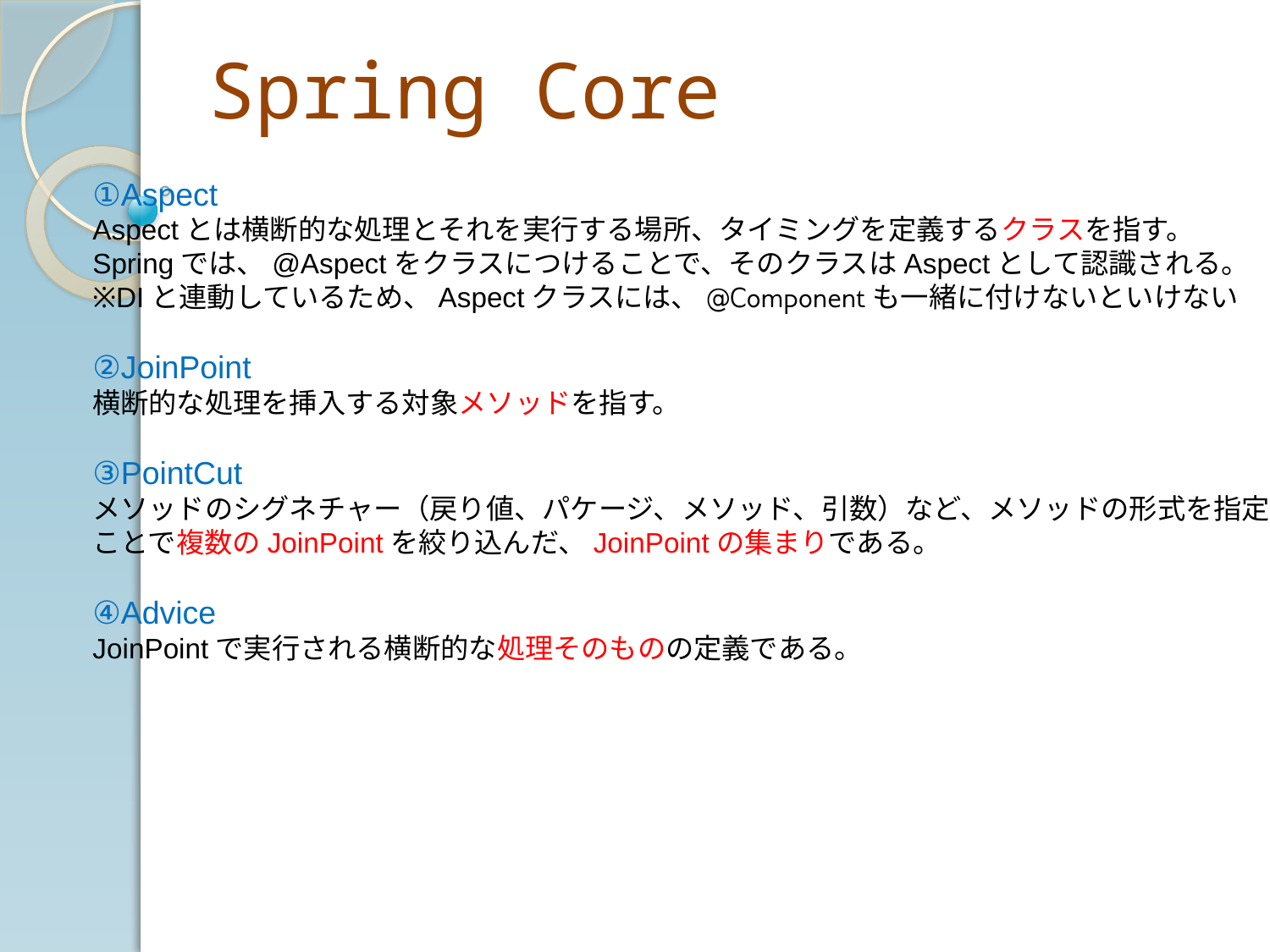

# Spring Core
①Aspect
Aspectとは横断的な処理とそれを実行する場所、タイミングを定義するクラスを指す。
Springでは、@Aspectをクラスにつけることで、そのクラスはAspectとして認識される。
※DIと連動しているため、Aspectクラスには、@Componentも一緒に付けないといけない

②JoinPoint
横断的な処理を挿入する対象メソッドを指す。

③PointCut
メソッドのシグネチャー（戻り値、パケージ、メソッド、引数）など、メソッドの形式を指定する
ことで複数のJoinPointを絞り込んだ、JoinPointの集まりである。

④Advice
JoinPointで実行される横断的な処理そのものの定義である。